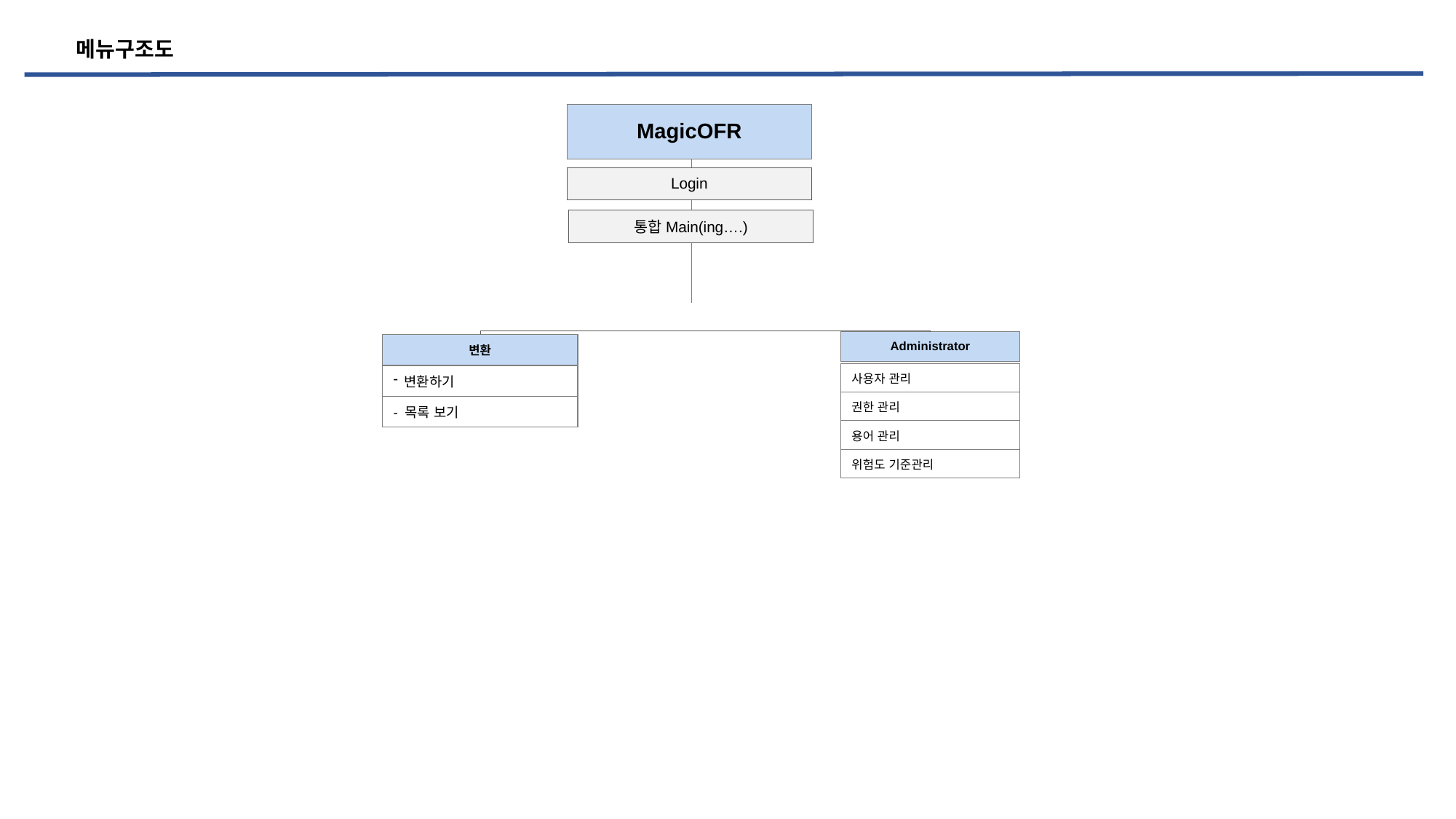

메뉴구조도

| MagicOFR |
| --- |

| Login |
| --- |
| 통합Main(ing….) |
| --- |
| Administrator |
| --- |
| 변환 |
| --- |
| 사용자 관리 |
| --- |
| 권한 관리 |
| 용어 관리 |
| 위험도 기준관리 |
| 변환하기 |
| --- |
| - 목록 보기 |